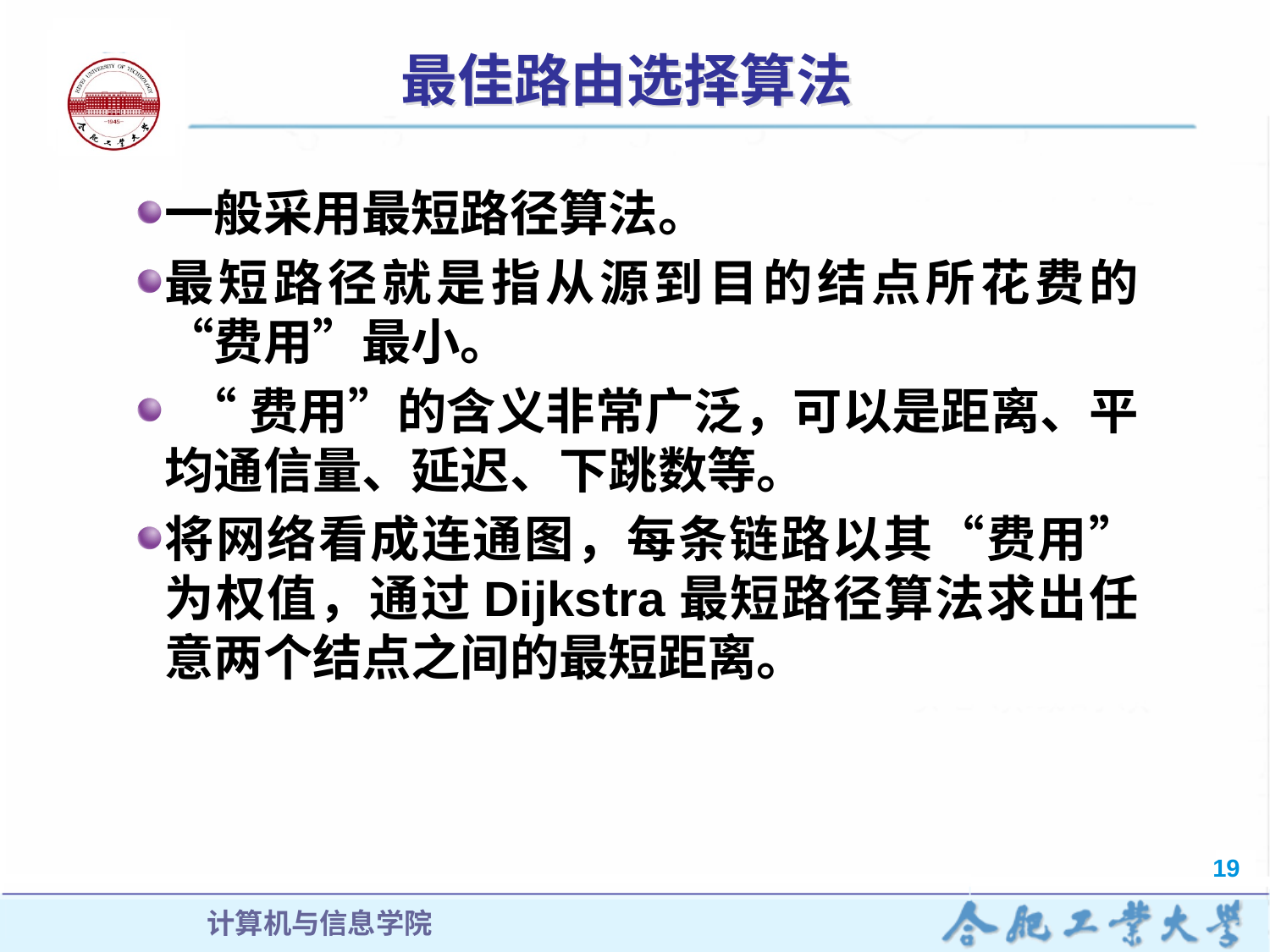

# 最佳路由选择算法
一般采用最短路径算法。
最短路径就是指从源到目的结点所花费的“费用”最小。
  “费用”的含义非常广泛，可以是距离、平均通信量、延迟、下跳数等。
将网络看成连通图，每条链路以其“费用”为权值，通过Dijkstra最短路径算法求出任意两个结点之间的最短距离。